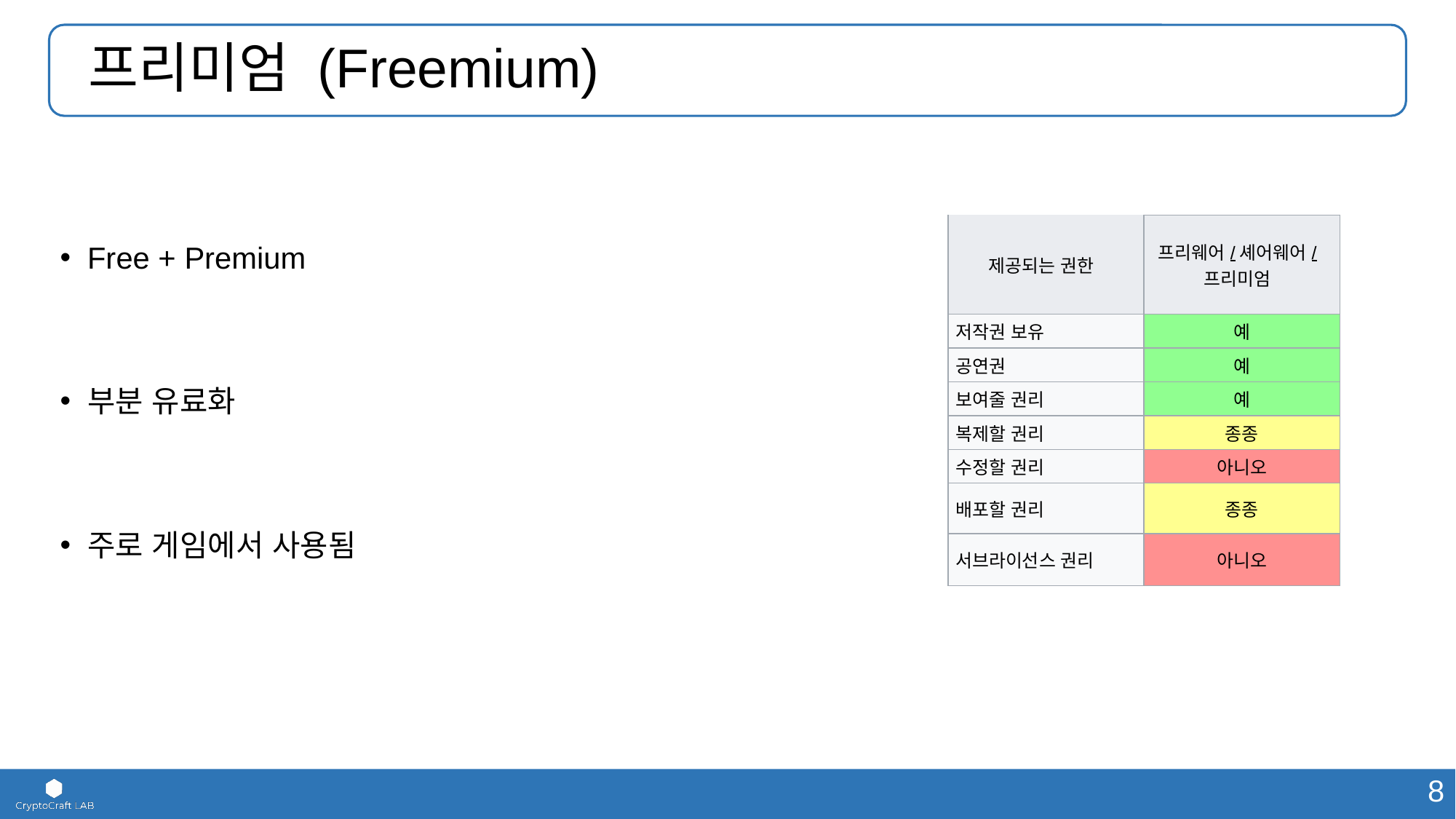

# 프리미엄 (Freemium)

Free + Premium

부분 유료화

주로 게임에서 사용됨
| 제공되는 권한 | 프리웨어/셰어웨어/ 프리미엄 |
| --- | --- |
| 저작권 보유 | 예 |
| 공연권 | 예 |
| 보여줄 권리 | 예 |
| 복제할 권리 | 종종 |
| 수정할 권리 | 아니오 |
| 배포할 권리 | 종종 |
| 서브라이선스 권리 | 아니오 |